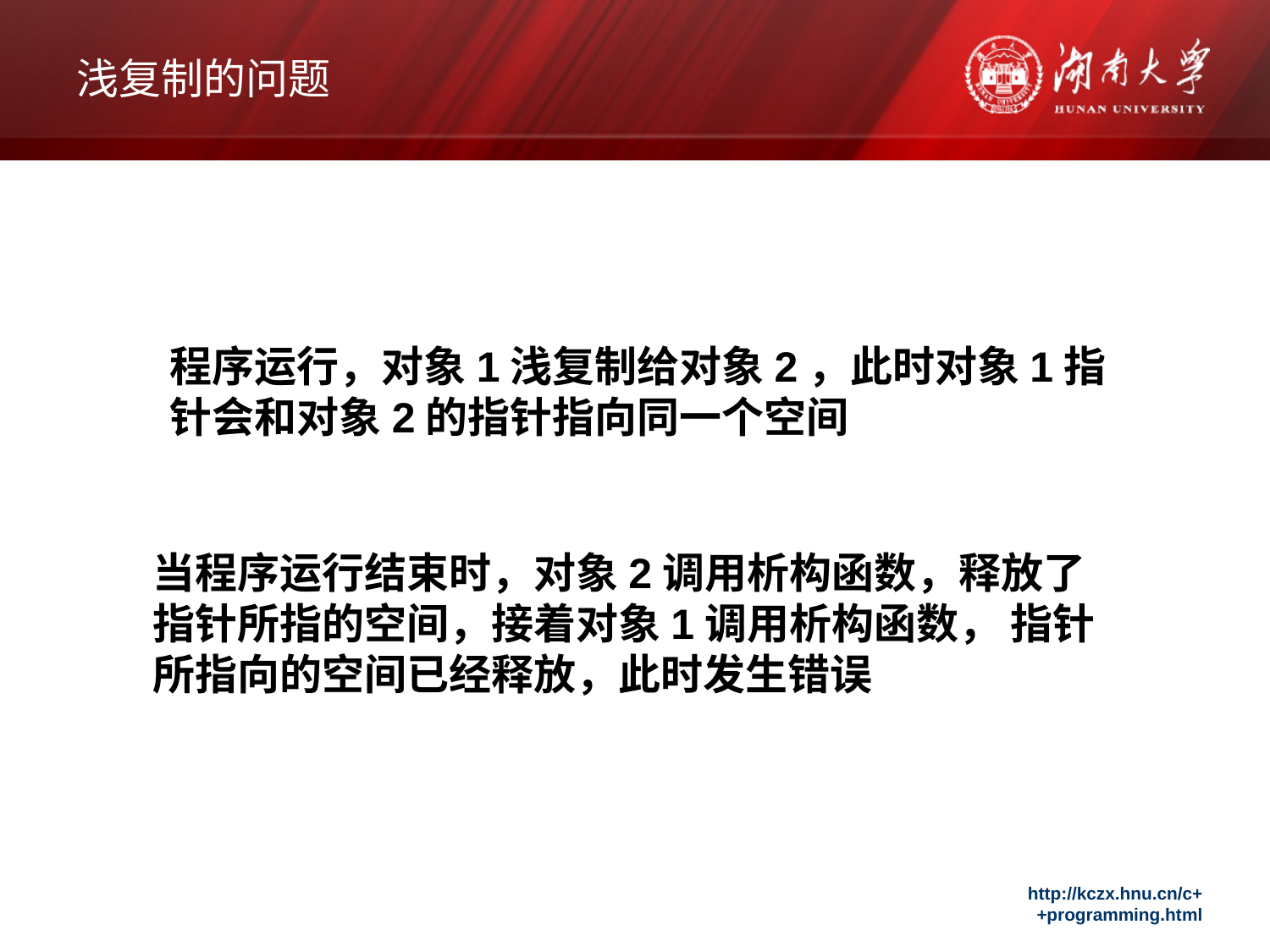

# 浅复制的问题

程序运行，对象1浅复制给对象2，此时对象1指针会和对象2的指针指向同一个空间

当程序运行结束时，对象2调用析构函数，释放了指针所指的空间，接着对象1调用析构函数， 指针所指向的空间已经释放，此时发生错误